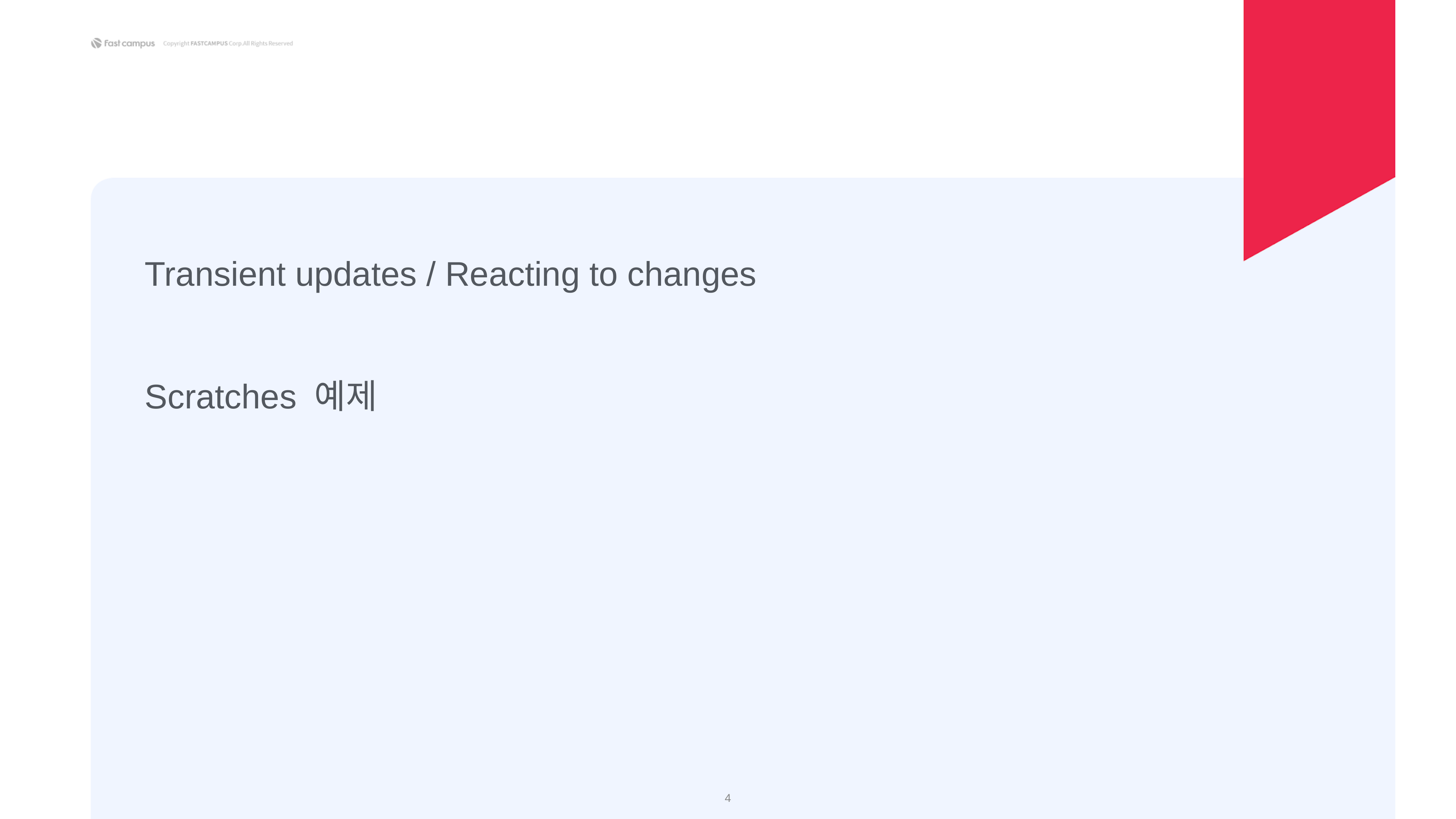

Transient updates / Reacting to changes

Scratches 예제
4